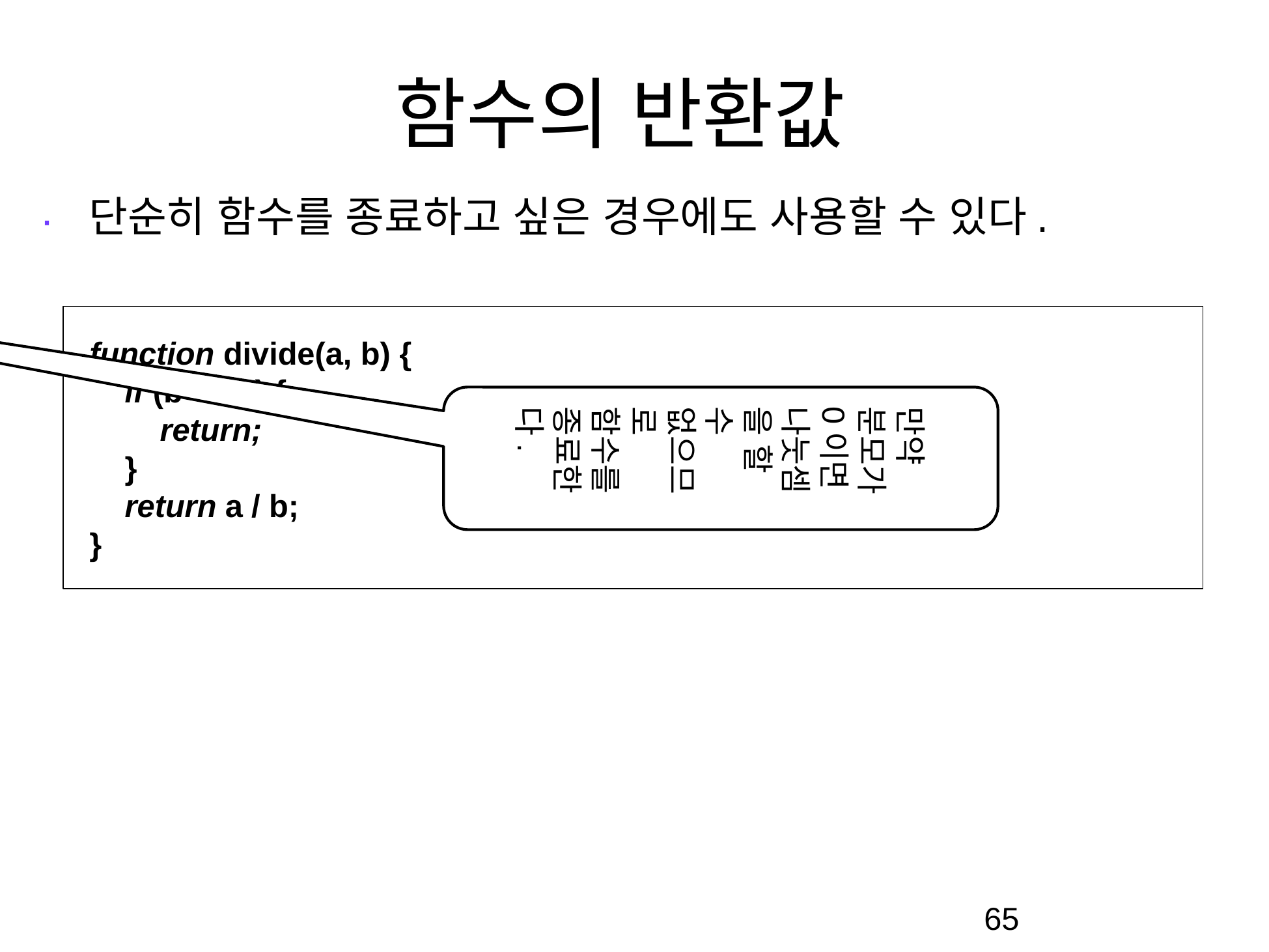

함수의 반환값
만약 분모가 0이면 나눗셈을 할 수 없으므로 함수를 종료한다.
단순히 함수를 종료하고 싶은 경우에도 사용할 수 있다.

function divide(a, b) {
    if (b == 0) {
        return;
    }
    return a / b;
}
65